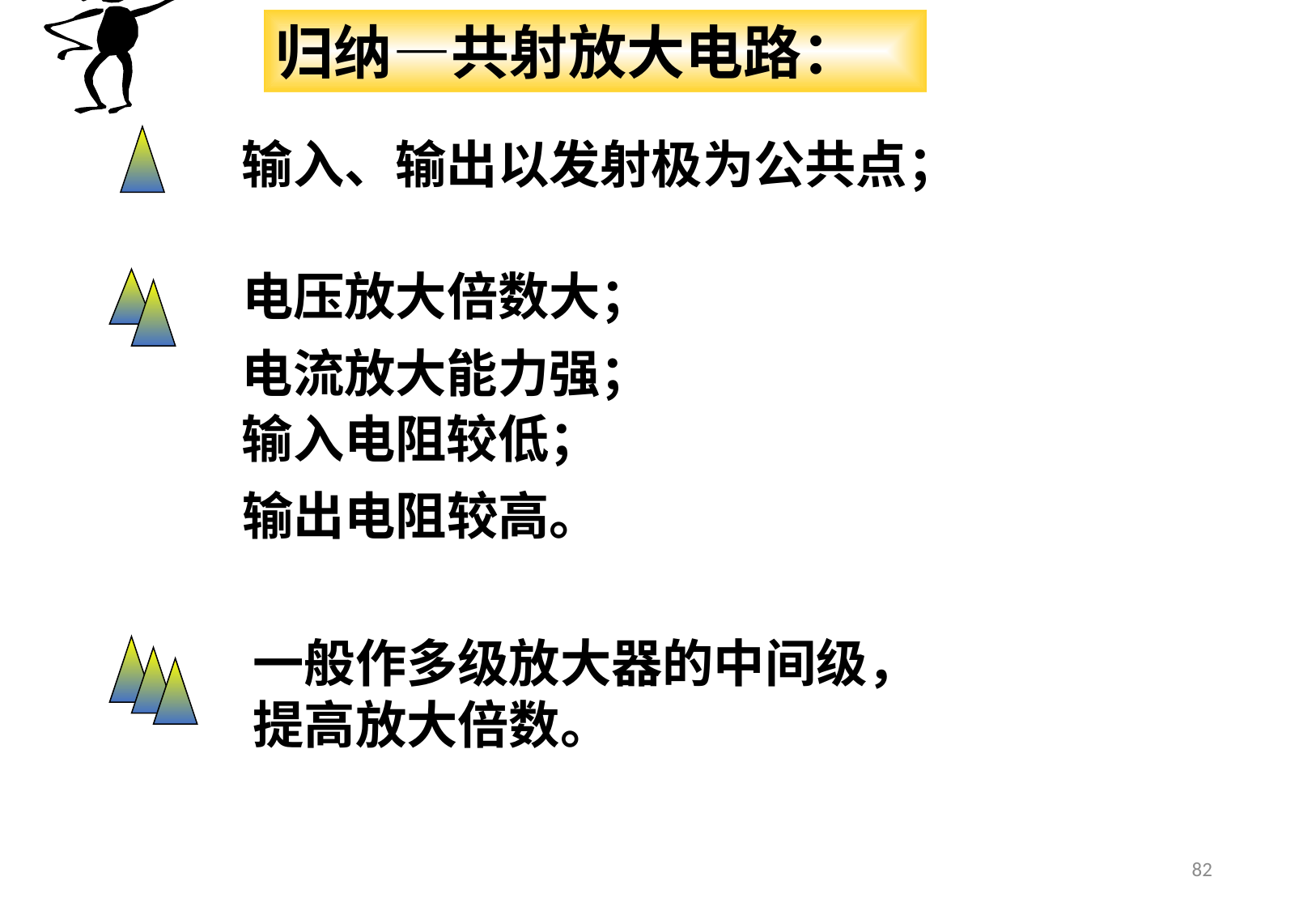

归纳—共射放大电路：

输入、输出以发射极为公共点；
电压放大倍数大；
电流放大能力强；
输入电阻较低；
输出电阻较高。

一般作多级放大器的中间级，
提高放大倍数。

82